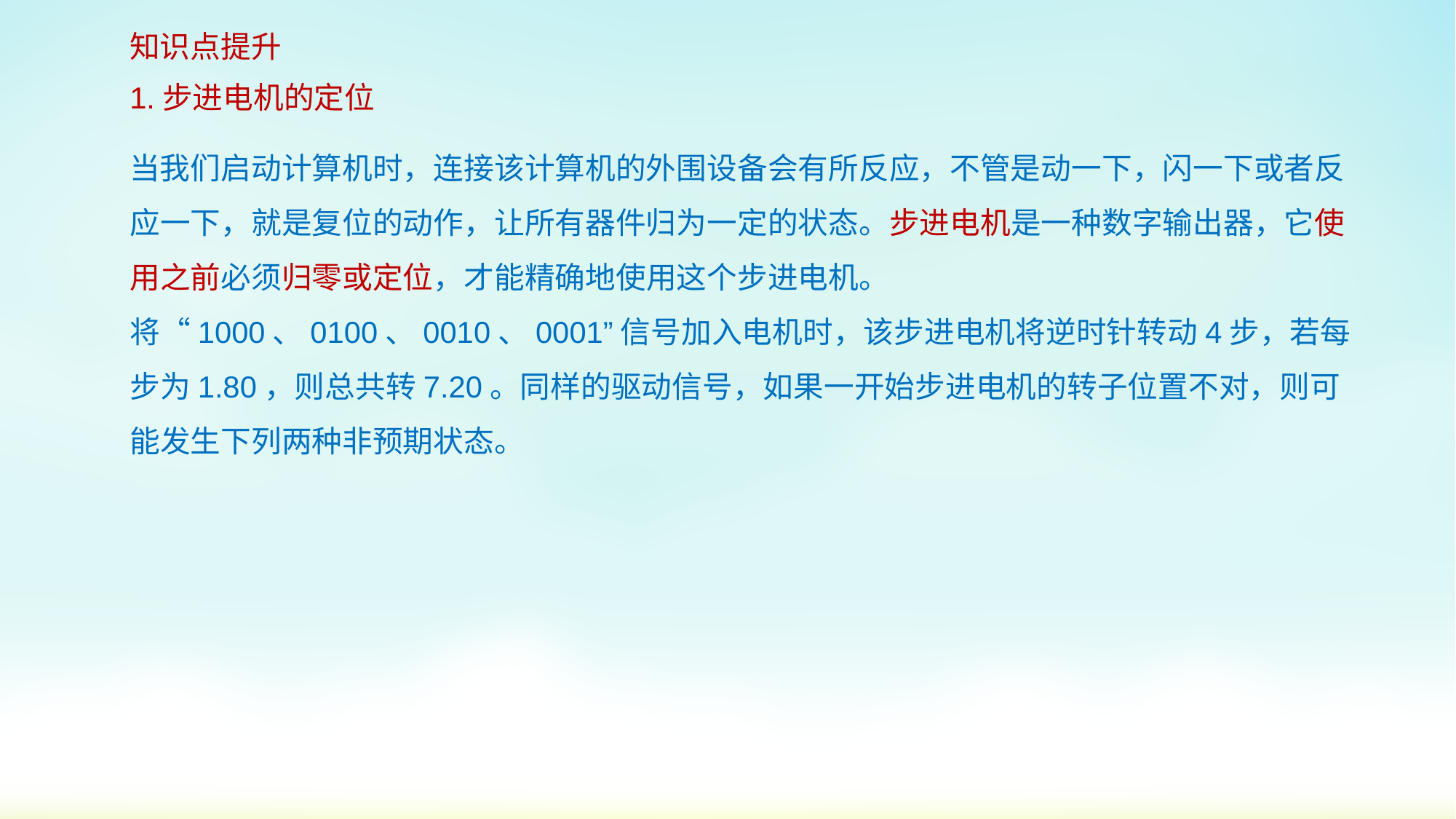

知识点提升
1.步进电机的定位
当我们启动计算机时，连接该计算机的外围设备会有所反应，不管是动一下，闪一下或者反应一下，就是复位的动作，让所有器件归为一定的状态。步进电机是一种数字输出器，它使用之前必须归零或定位，才能精确地使用这个步进电机。将“1000、0100、0010、0001”信号加入电机时，该步进电机将逆时针转动4步，若每步为1.80，则总共转7.20。同样的驱动信号，如果一开始步进电机的转子位置不对，则可能发生下列两种非预期状态。